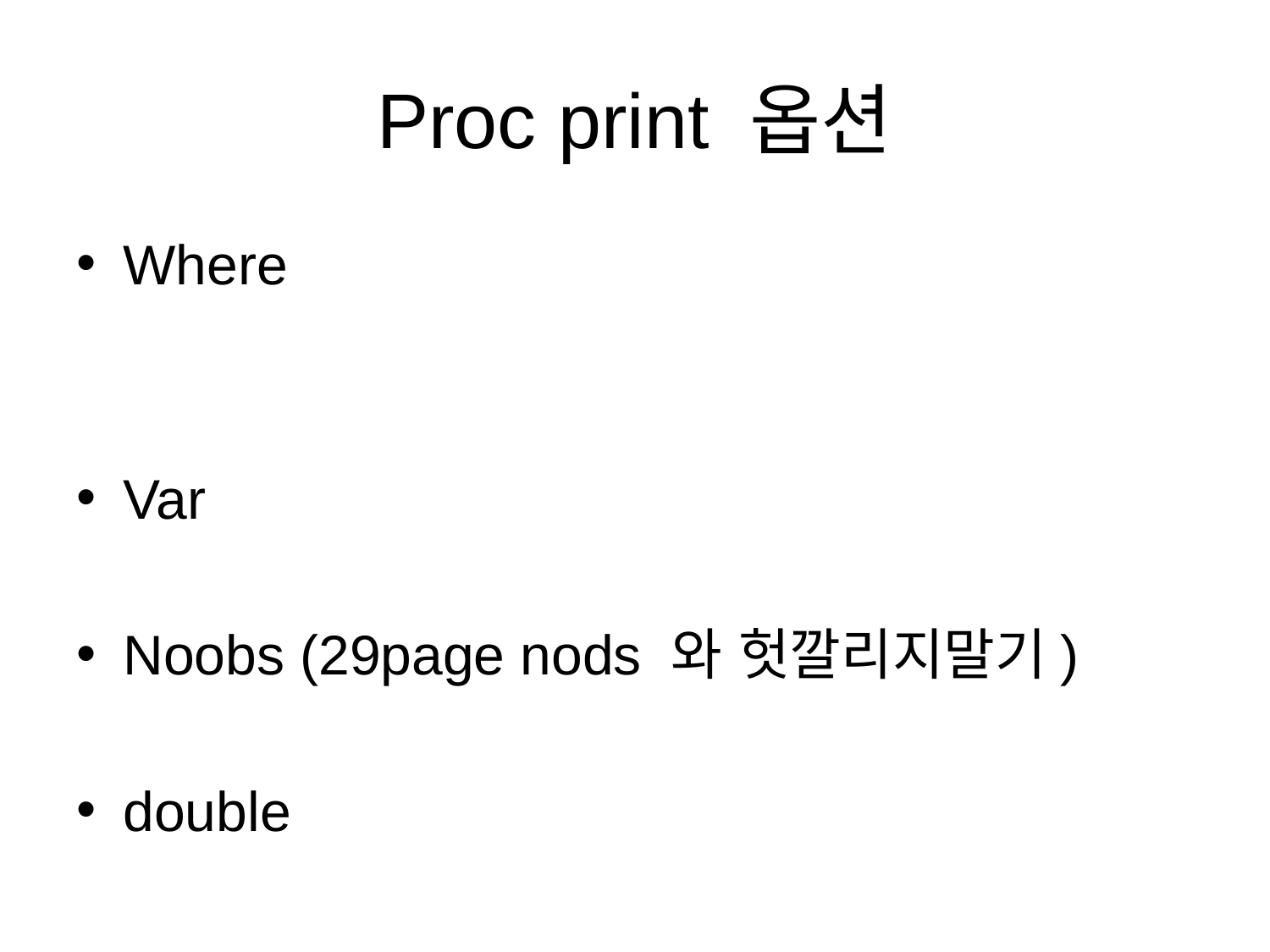

# Proc print 옵션
Where

Var

Noobs (29page nods 와 헛깔리지말기)

double